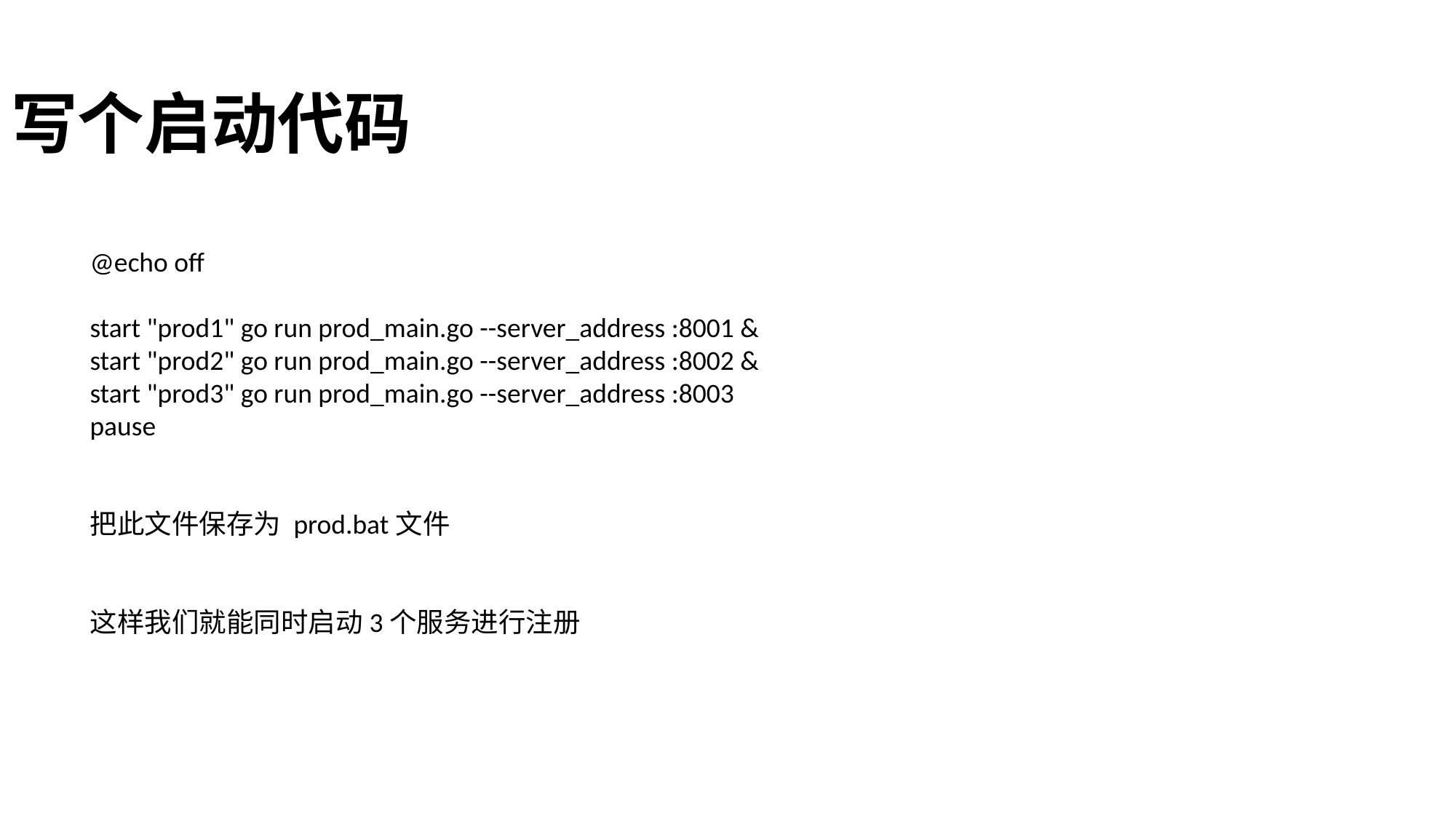

# 写个启动代码

@echo off

start "prod1" go run prod_main.go --server_address :8001 &
start "prod2" go run prod_main.go --server_address :8002 &
start "prod3" go run prod_main.go --server_address :8003
pause

把此文件保存为 prod.bat文件

这样我们就能同时启动3个服务进行注册